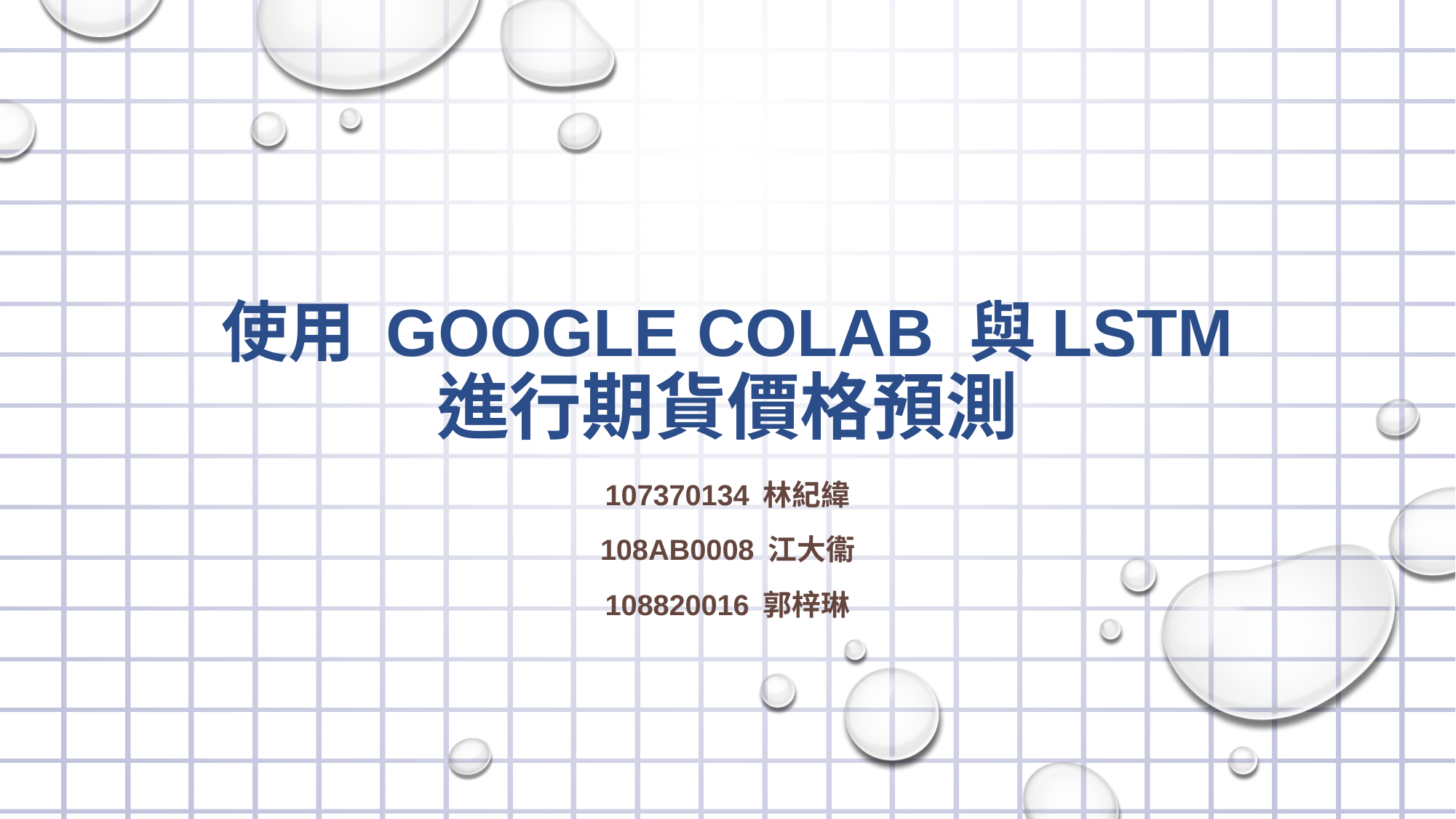

# 使用 google colab 與LSTM 進行期貨價格預測
107370134 林紀緯
108AB0008 江大衞
108820016 郭梓琳